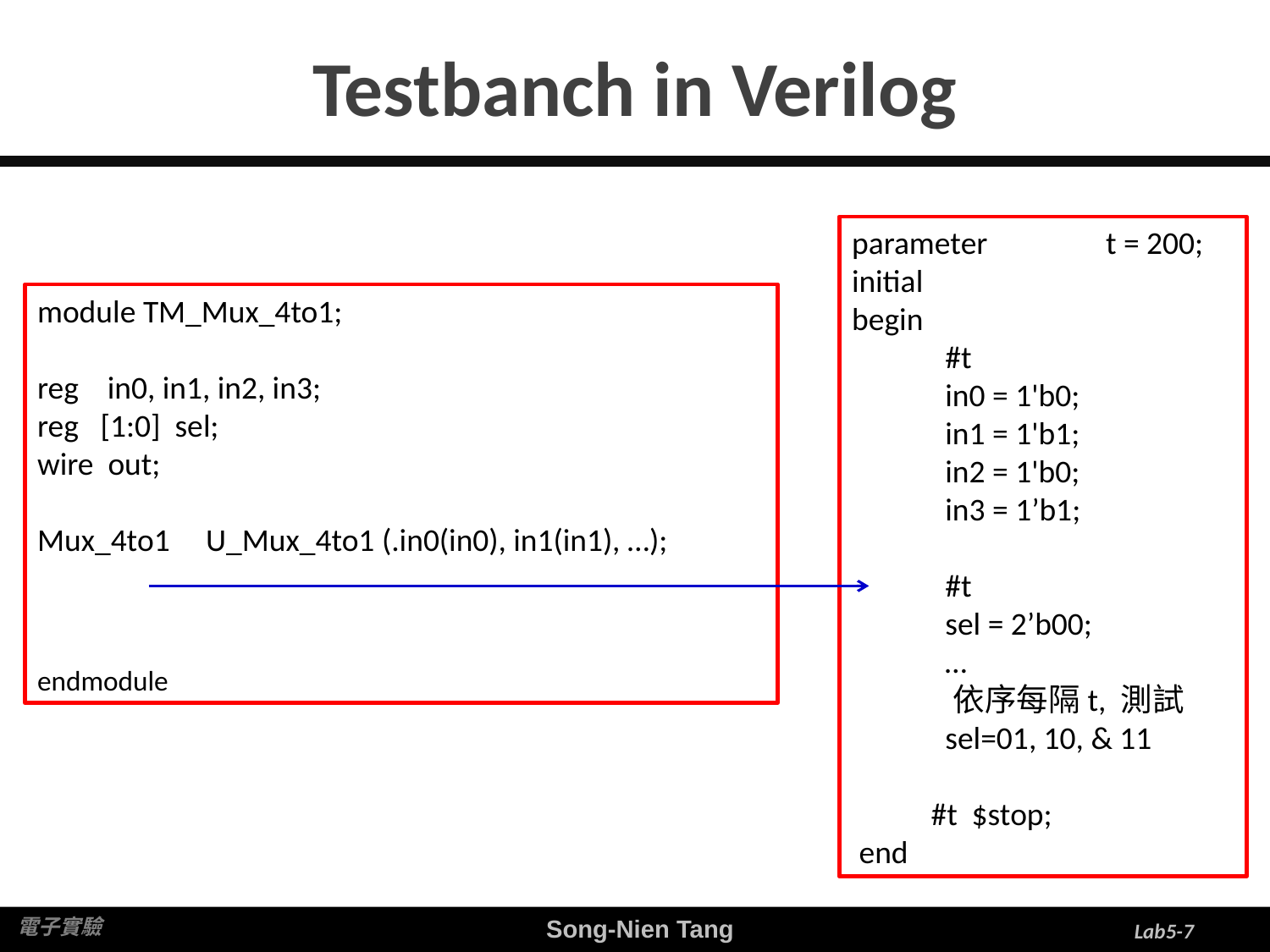

# Testbanch in Verilog
parameter	t = 200;
initial
begin
             #t
             in0 = 1'b0;
             in1 = 1'b1;
             in2 = 1'b0;
             in3 = 1’b1;

             #t
             sel = 2’b00;
             …
             依序每隔t, 測試
             sel=01, 10, & 11

           #t  $stop;
 end
module TM_Mux_4to1;

reg    in0, in1, in2, in3;
reg   [1:0]  sel;
wire  out;

Mux_4to1     U_Mux_4to1 (.in0(in0), in1(in1), …);

endmodule
Lab5-7